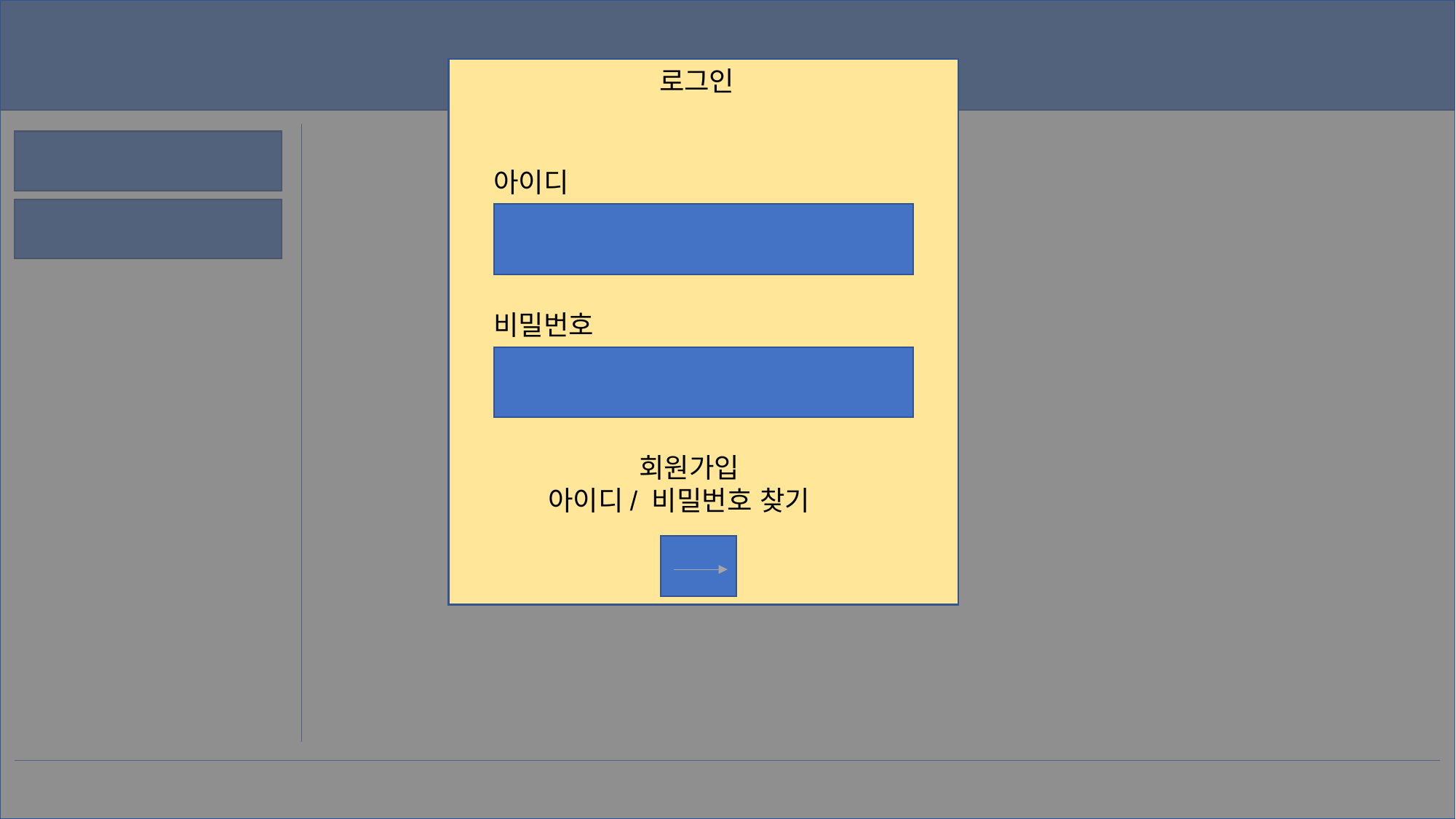

로그인

아이디

비밀번호

회원가입
아이디/ 비밀번호 찾기